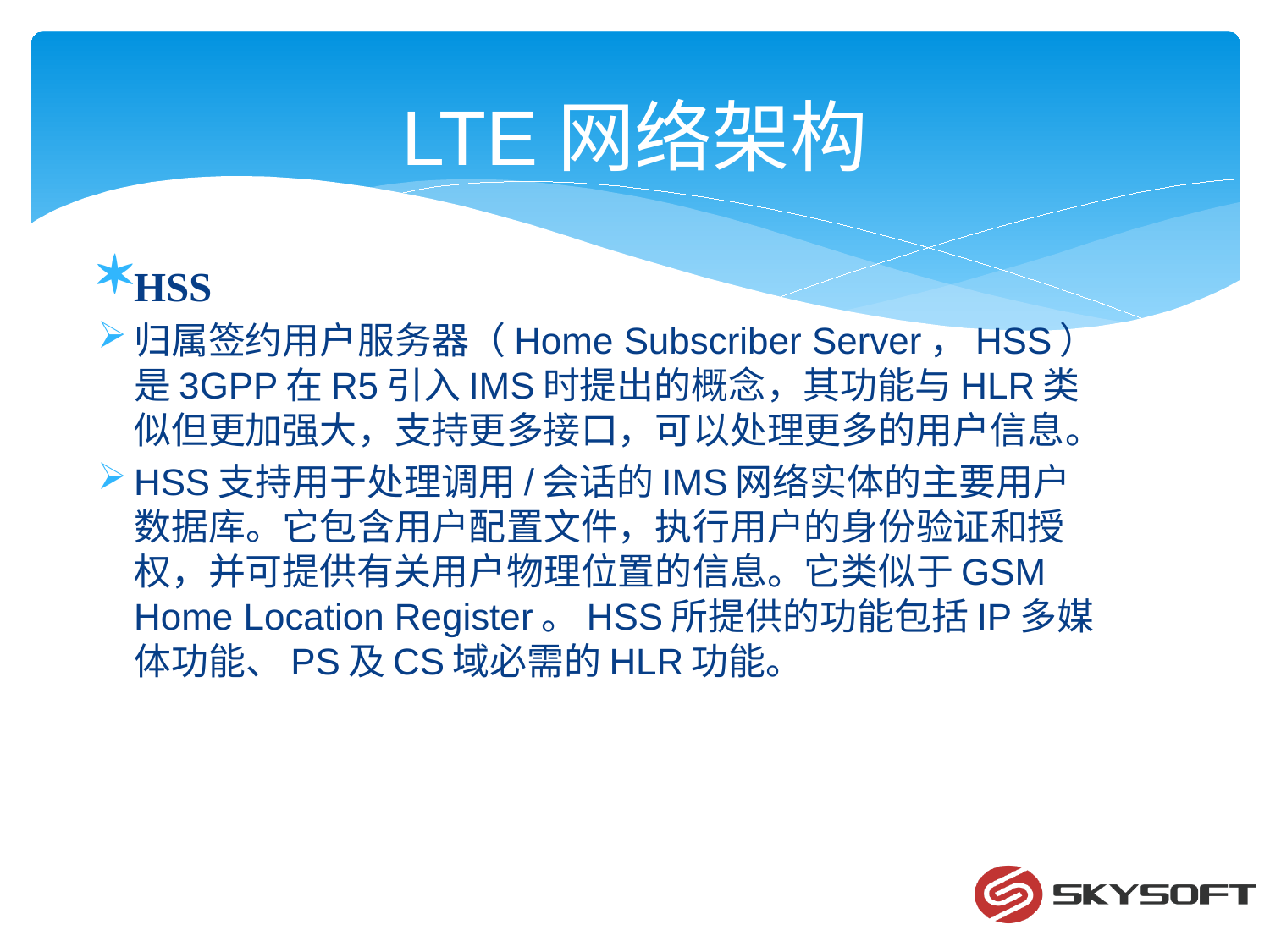

# LTE网络架构
HSS
归属签约用户服务器（Home Subscriber Server，HSS）是3GPP在R5引入IMS时提出的概念，其功能与HLR类似但更加强大，支持更多接口，可以处理更多的用户信息。
HSS支持用于处理调用/会话的IMS网络实体的主要用户数据库。它包含用户配置文件，执行用户的身份验证和授权，并可提供有关用户物理位置的信息。它类似于GSM Home Location Register。HSS所提供的功能包括IP多媒体功能、PS及CS域必需的HLR功能。